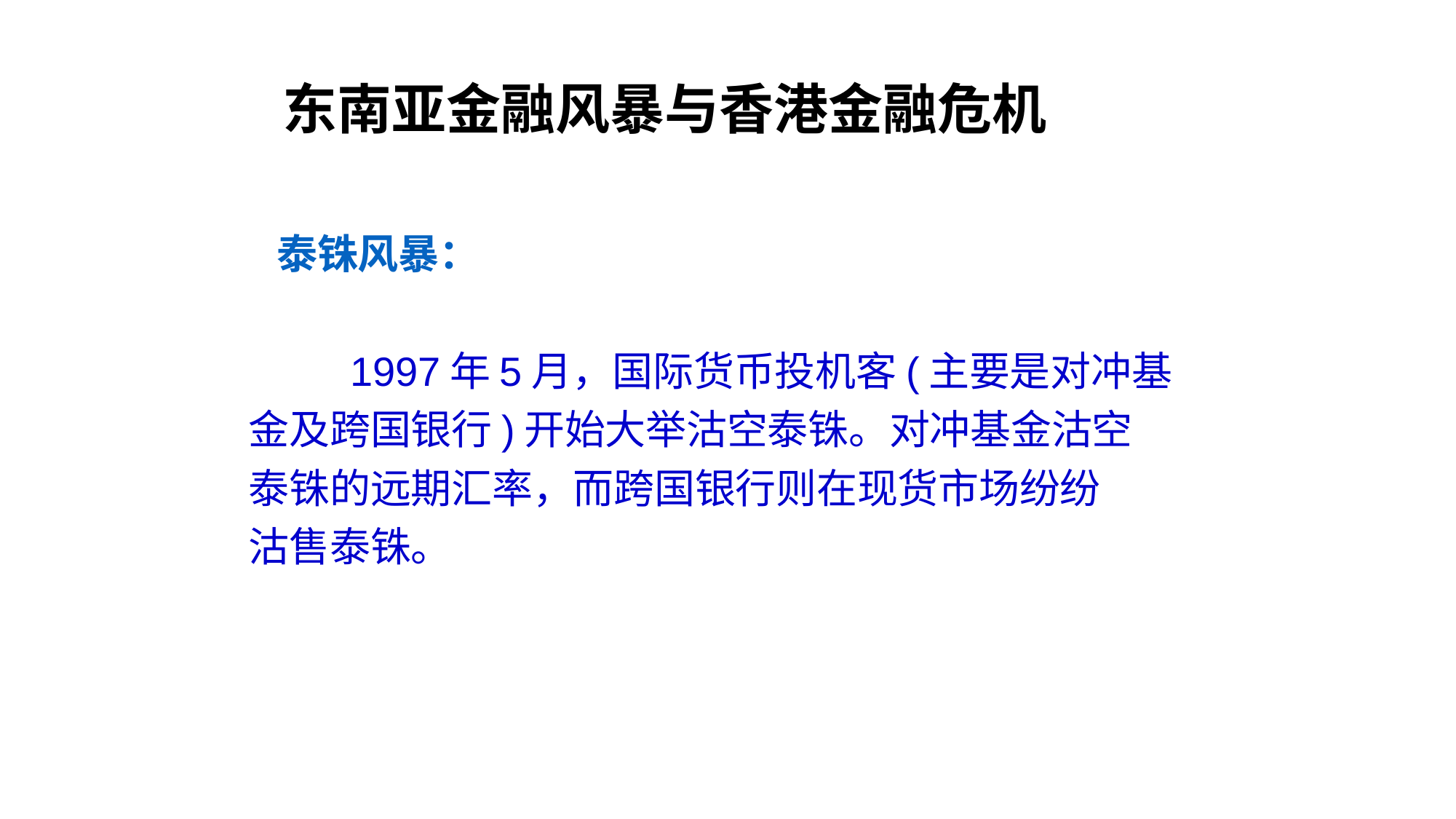

东南亚金融风暴与香港金融危机
  泰铢风暴：

         1997年5月，国际货币投机客(主要是对冲基
金及跨国银行)开始大举沽空泰铢。对冲基金沽空
泰铢的远期汇率，而跨国银行则在现货市场纷纷
沽售泰铢。